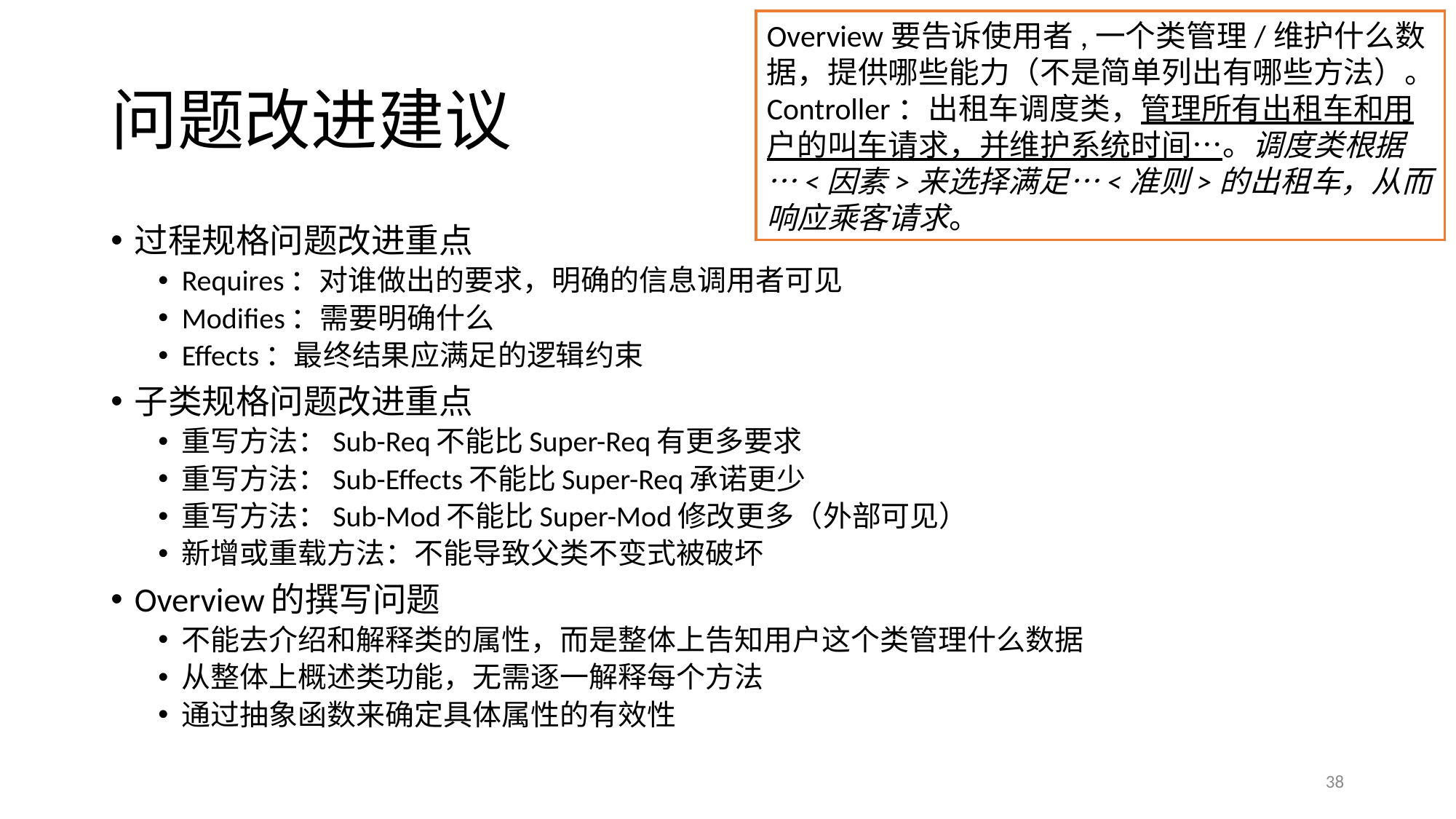

Overview要告诉使用者,一个类管理/维护什么数据，提供哪些能力（不是简单列出有哪些方法）。
Controller：出租车调度类，管理所有出租车和用户的叫车请求，并维护系统时间…。调度类根据…<因素>来选择满足…<准则>的出租车，从而响应乘客请求。
# 问题改进建议
过程规格问题改进重点
Requires：对谁做出的要求，明确的信息调用者可见
Modifies：需要明确什么
Effects：最终结果应满足的逻辑约束
子类规格问题改进重点
重写方法：Sub-Req不能比Super-Req有更多要求
重写方法：Sub-Effects不能比Super-Req承诺更少
重写方法：Sub-Mod不能比Super-Mod修改更多（外部可见）
新增或重载方法：不能导致父类不变式被破坏
Overview的撰写问题
不能去介绍和解释类的属性，而是整体上告知用户这个类管理什么数据
从整体上概述类功能，无需逐一解释每个方法
通过抽象函数来确定具体属性的有效性
38